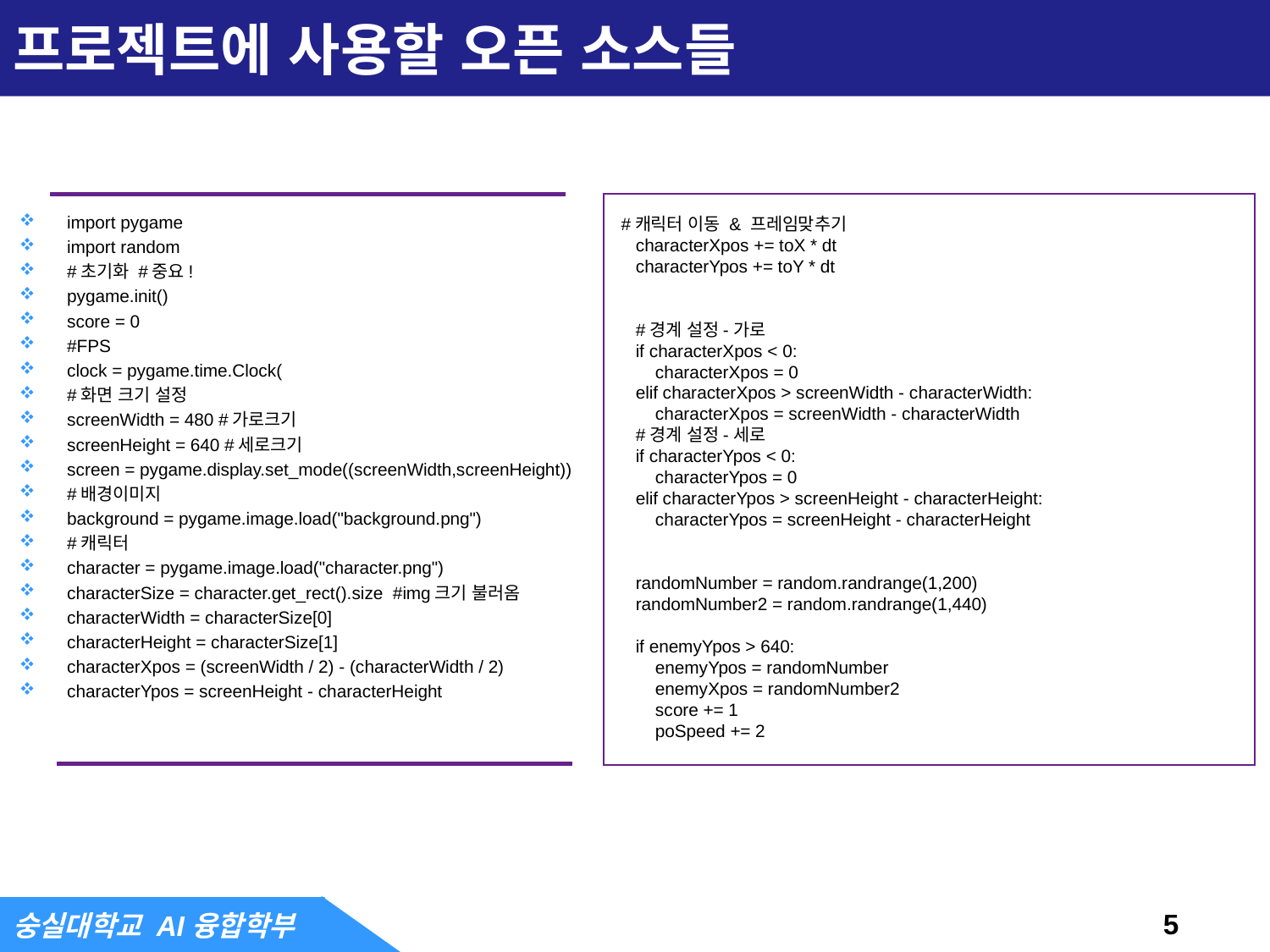

# 프로젝트에 사용할 오픈 소스들

import pygame
import random
#초기화 #중요!
pygame.init()
score = 0
#FPS
clock = pygame.time.Clock(
#화면 크기 설정
screenWidth = 480 #가로크기
screenHeight = 640 #세로크기
screen = pygame.display.set_mode((screenWidth,screenHeight))
#배경이미지
background = pygame.image.load("background.png")
#캐릭터
character = pygame.image.load("character.png")
characterSize = character.get_rect().size  #img크기 불러옴
characterWidth = characterSize[0]
characterHeight = characterSize[1]
characterXpos = (screenWidth / 2) - (characterWidth / 2)
characterYpos = screenHeight - characterHeight

 #캐릭터 이동 & 프레임맞추기
    characterXpos += toX * dt
    characterYpos += toY * dt

    #경계 설정-가로
    if characterXpos < 0:
        characterXpos = 0
    elif characterXpos > screenWidth - characterWidth:
        characterXpos = screenWidth - characterWidth
    #경계 설정-세로
    if characterYpos < 0:
        characterYpos = 0
    elif characterYpos > screenHeight - characterHeight:
        characterYpos = screenHeight - characterHeight

    randomNumber = random.randrange(1,200)
    randomNumber2 = random.randrange(1,440)

    if enemyYpos > 640:
        enemyYpos = randomNumber
        enemyXpos = randomNumber2
        score += 1
        poSpeed += 2